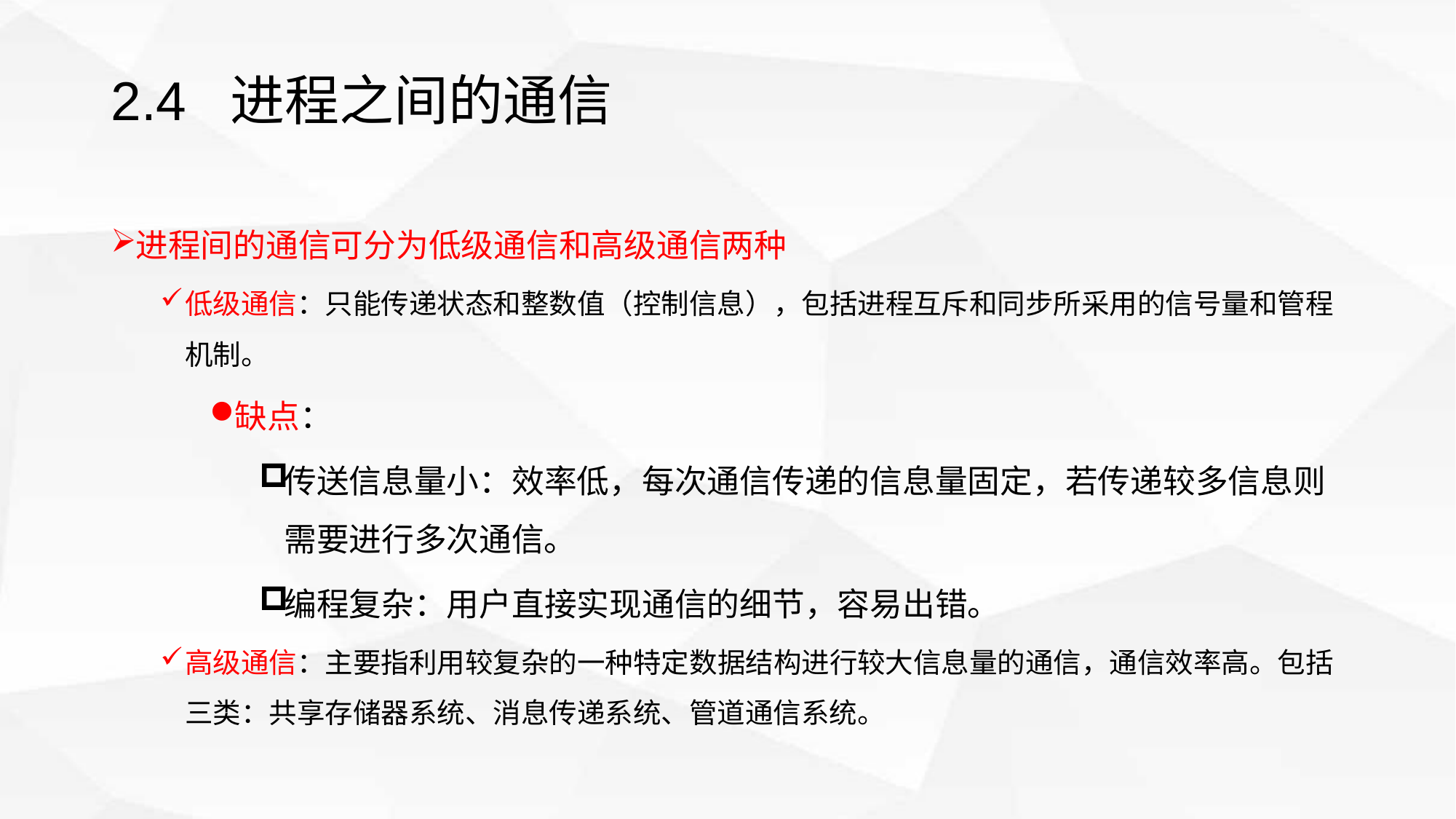

# 2.4  进程之间的通信
进程间的通信可分为低级通信和高级通信两种
低级通信：只能传递状态和整数值（控制信息），包括进程互斥和同步所采用的信号量和管程机制。
缺点：
传送信息量小：效率低，每次通信传递的信息量固定，若传递较多信息则需要进行多次通信。
编程复杂：用户直接实现通信的细节，容易出错。
高级通信：主要指利用较复杂的一种特定数据结构进行较大信息量的通信，通信效率高。包括三类：共享存储器系统、消息传递系统、管道通信系统。